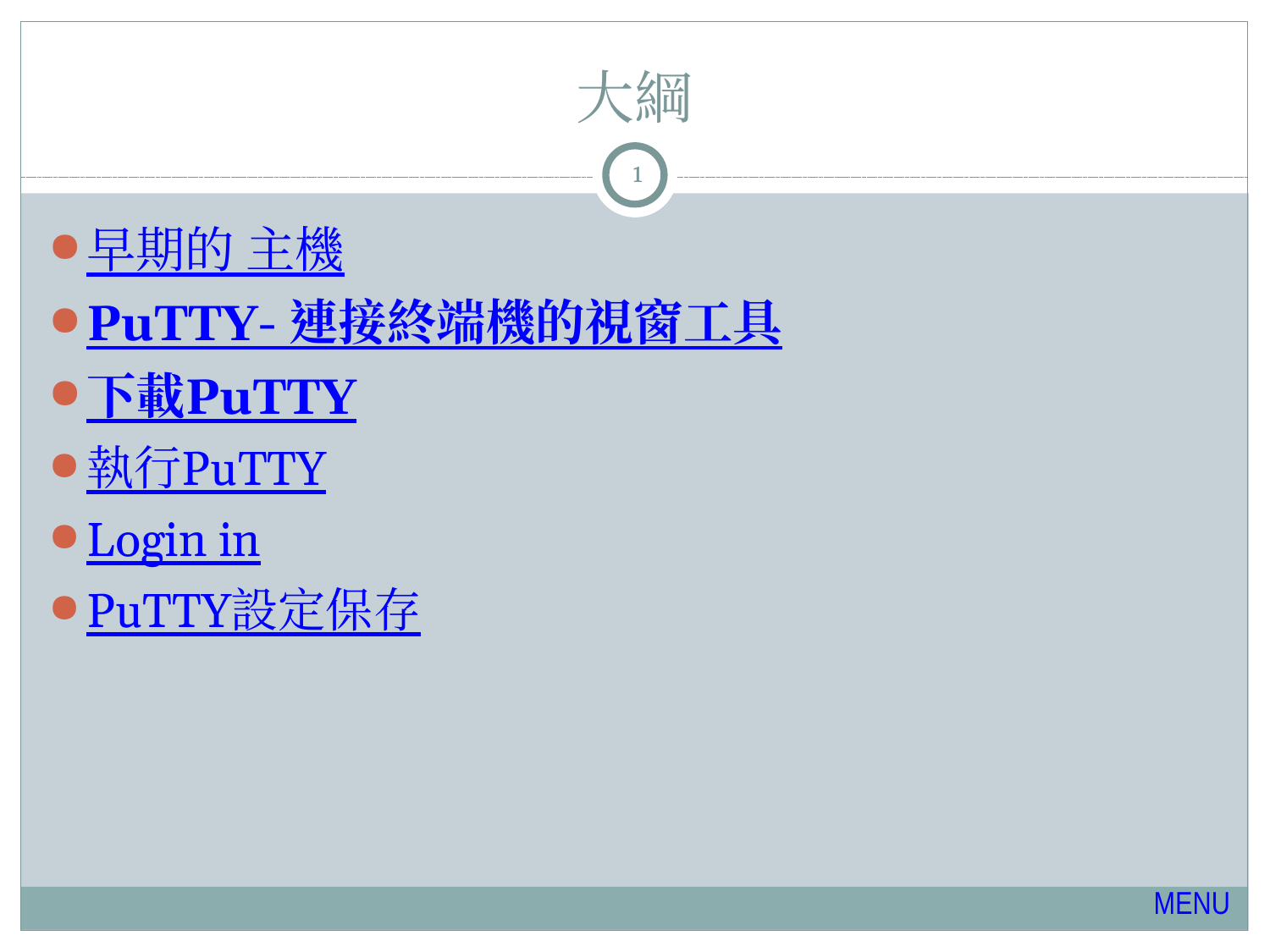

# 大綱
1
早期的 主機
PuTTY- 連接終端機的視窗工具
下載PuTTY
執行PuTTY
Login in
PuTTY設定保存